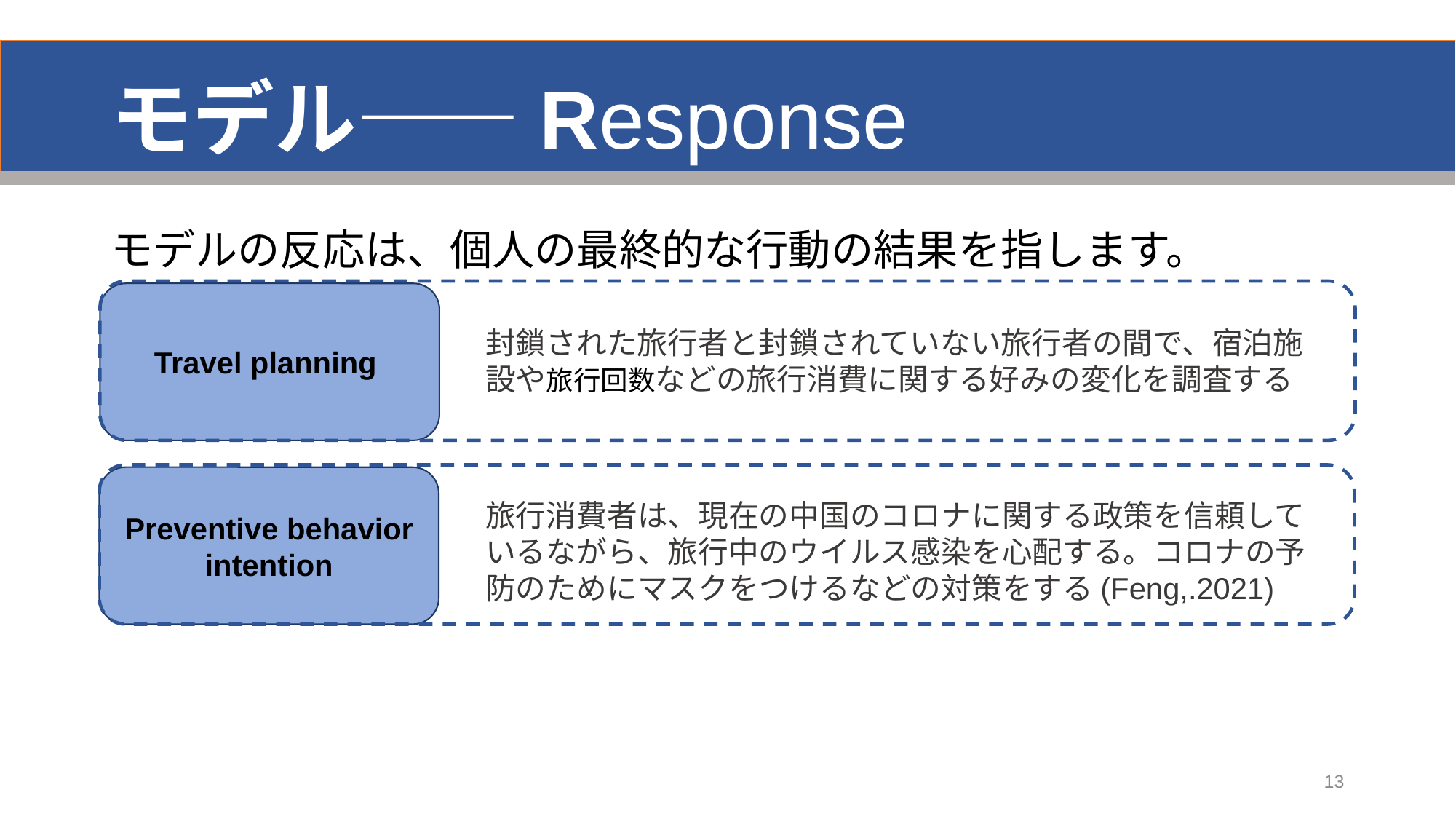

# モデル——Response
モデルの反応は、個人の最終的な行動の結果を指します。

Travel planning
封鎖された旅行者と封鎖されていない旅行者の間で、宿泊施設や旅行回数などの旅行消費に関する好みの変化を調査する

Preventive behavior intention
旅行消費者は、現在の中国のコロナに関する政策を信頼しているながら、旅行中のウイルス感染を心配する。コロナの予防のためにマスクをつけるなどの対策をする(Feng,.2021)
13